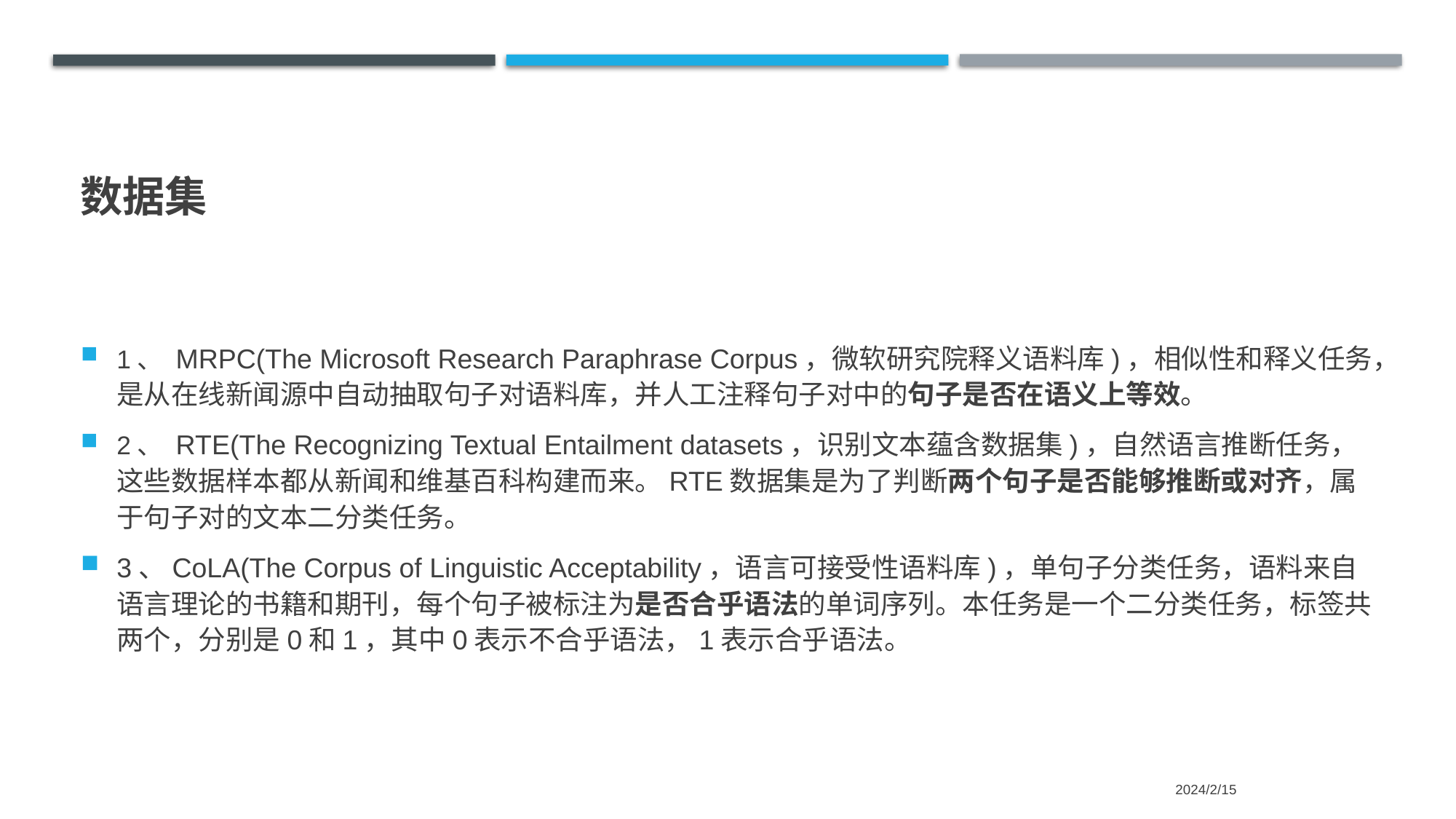

# 数据集
1、 MRPC(The Microsoft Research Paraphrase Corpus，微软研究院释义语料库)，相似性和释义任务，是从在线新闻源中自动抽取句子对语料库，并人工注释句子对中的句子是否在语义上等效。
2、 RTE(The Recognizing Textual Entailment datasets，识别文本蕴含数据集)，自然语言推断任务，这些数据样本都从新闻和维基百科构建而来。RTE数据集是为了判断两个句子是否能够推断或对齐，属于句子对的文本二分类任务。
3、CoLA(The Corpus of Linguistic Acceptability，语言可接受性语料库)，单句子分类任务，语料来自语言理论的书籍和期刊，每个句子被标注为是否合乎语法的单词序列。本任务是一个二分类任务，标签共两个，分别是0和1，其中0表示不合乎语法，1表示合乎语法。
2024/2/15